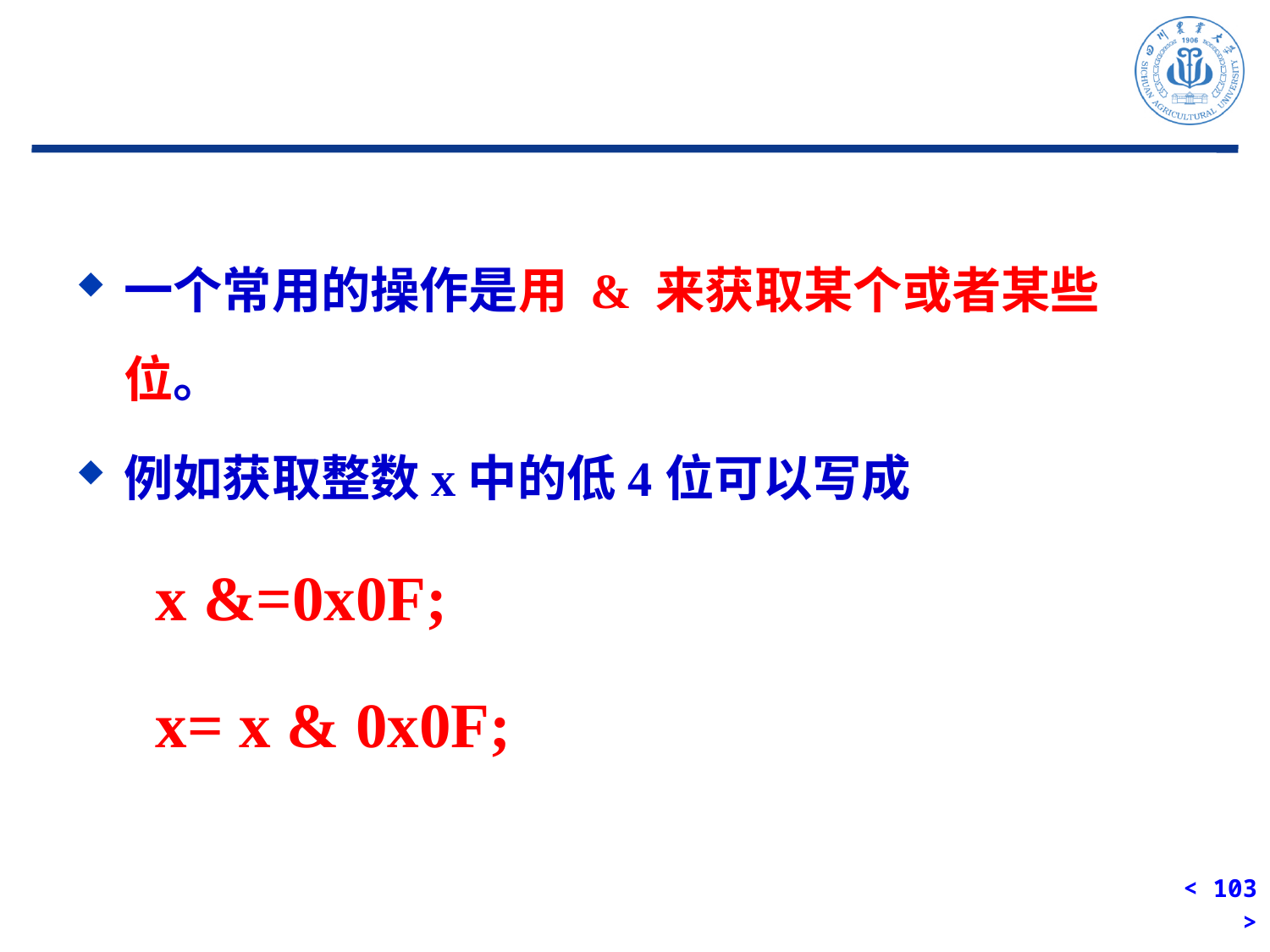

一个常用的操作是用 & 来获取某个或者某些位。
例如获取整数x中的低4位可以写成
     x &=0x0F;
     x= x & 0x0F;